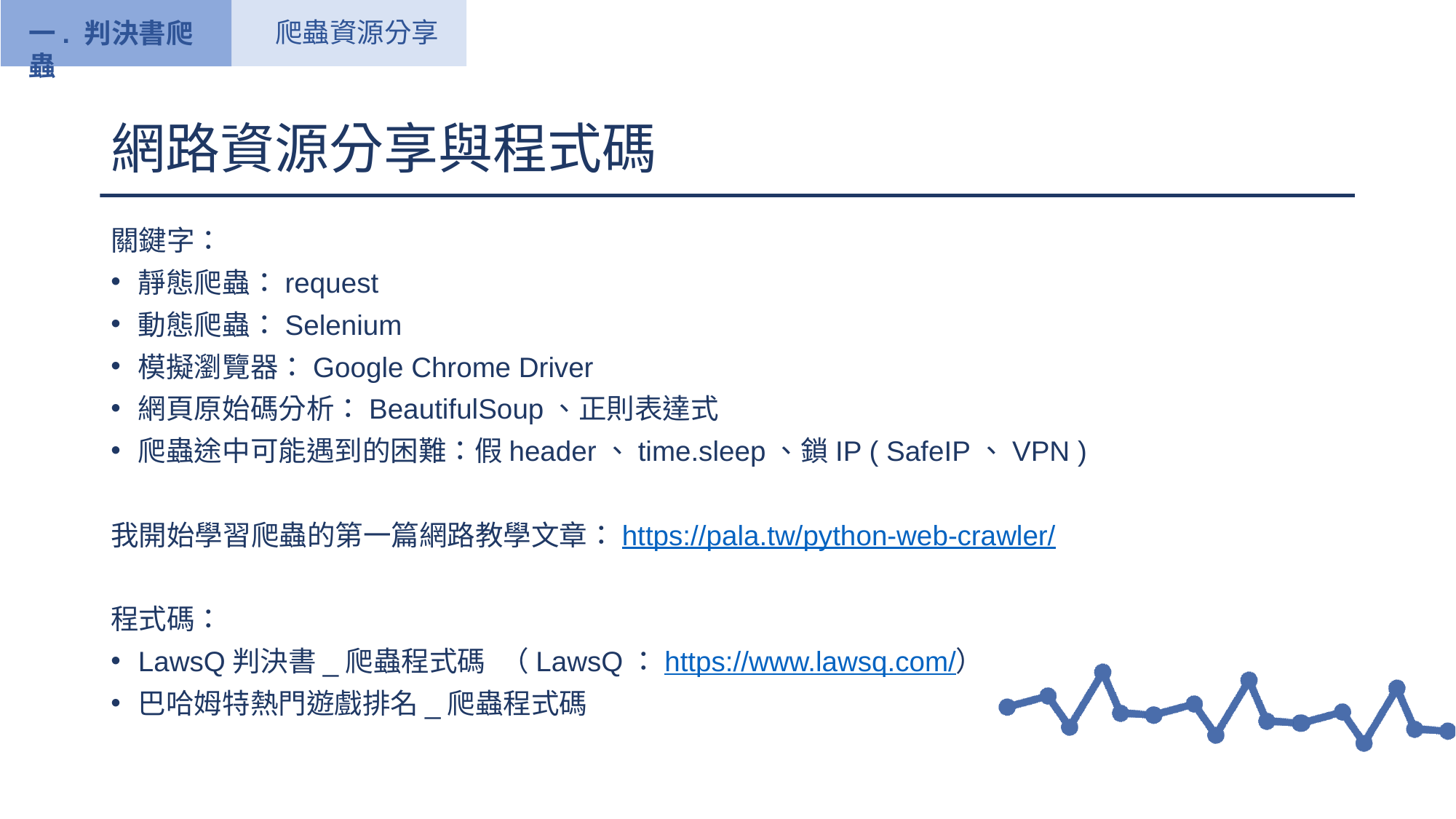

爬蟲資源分享
一. 判決書爬蟲
# 網路資源分享與程式碼
關鍵字：
靜態爬蟲：request
動態爬蟲：Selenium
模擬瀏覽器：Google Chrome Driver
網頁原始碼分析：BeautifulSoup、正則表達式
爬蟲途中可能遇到的困難：假header、time.sleep、鎖IP ( SafeIP、VPN )

我開始學習爬蟲的第一篇網路教學文章：https://pala.tw/python-web-crawler/

程式碼：
LawsQ判決書_爬蟲程式碼  （LawsQ：https://www.lawsq.com/）
巴哈姆特熱門遊戲排名_爬蟲程式碼